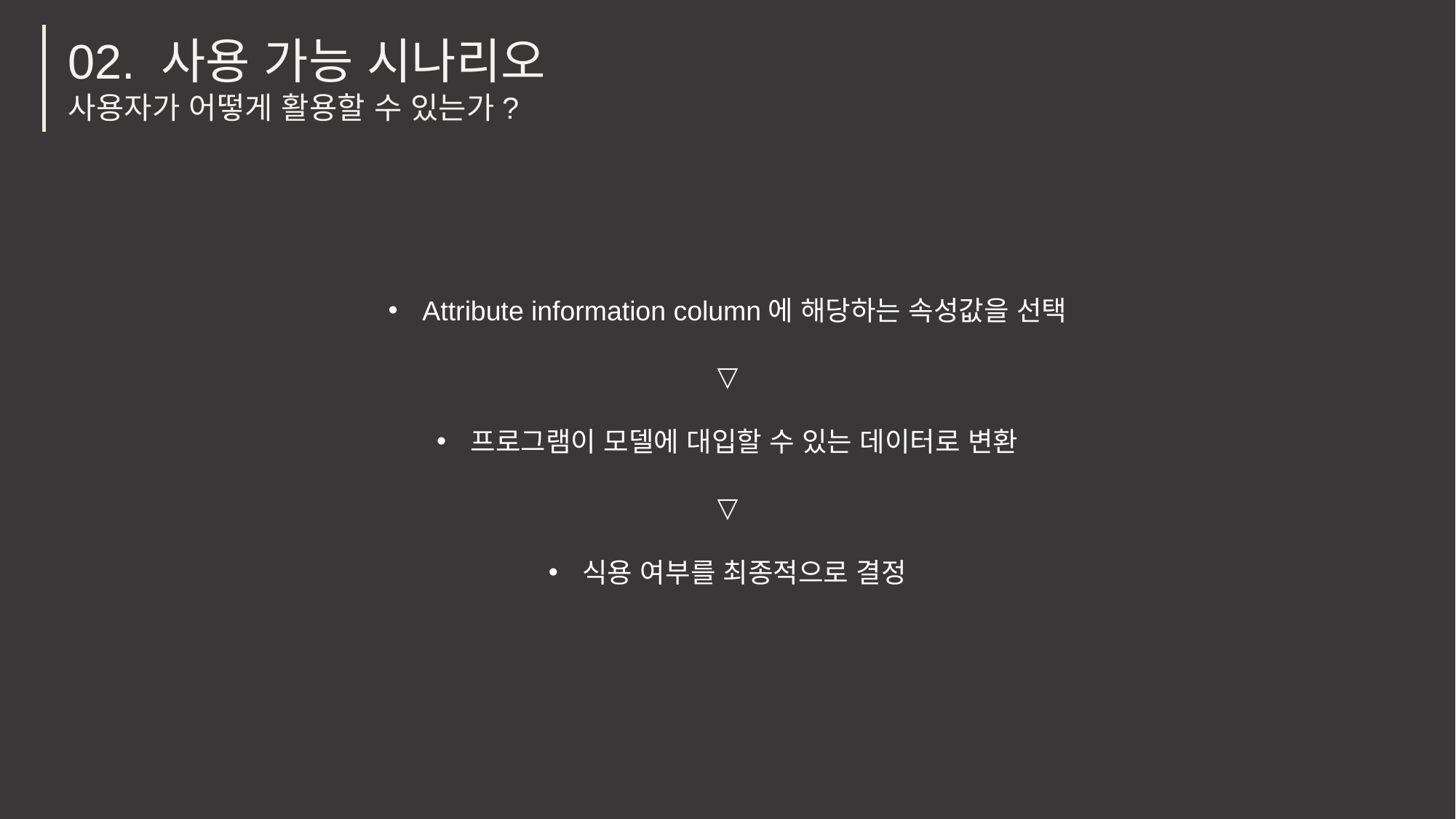

02. 사용 가능 시나리오
사용자가 어떻게 활용할 수 있는가?
Attribute information column에 해당하는 속성값을 선택

▽

프로그램이 모델에 대입할 수 있는 데이터로 변환

▽

식용 여부를 최종적으로 결정